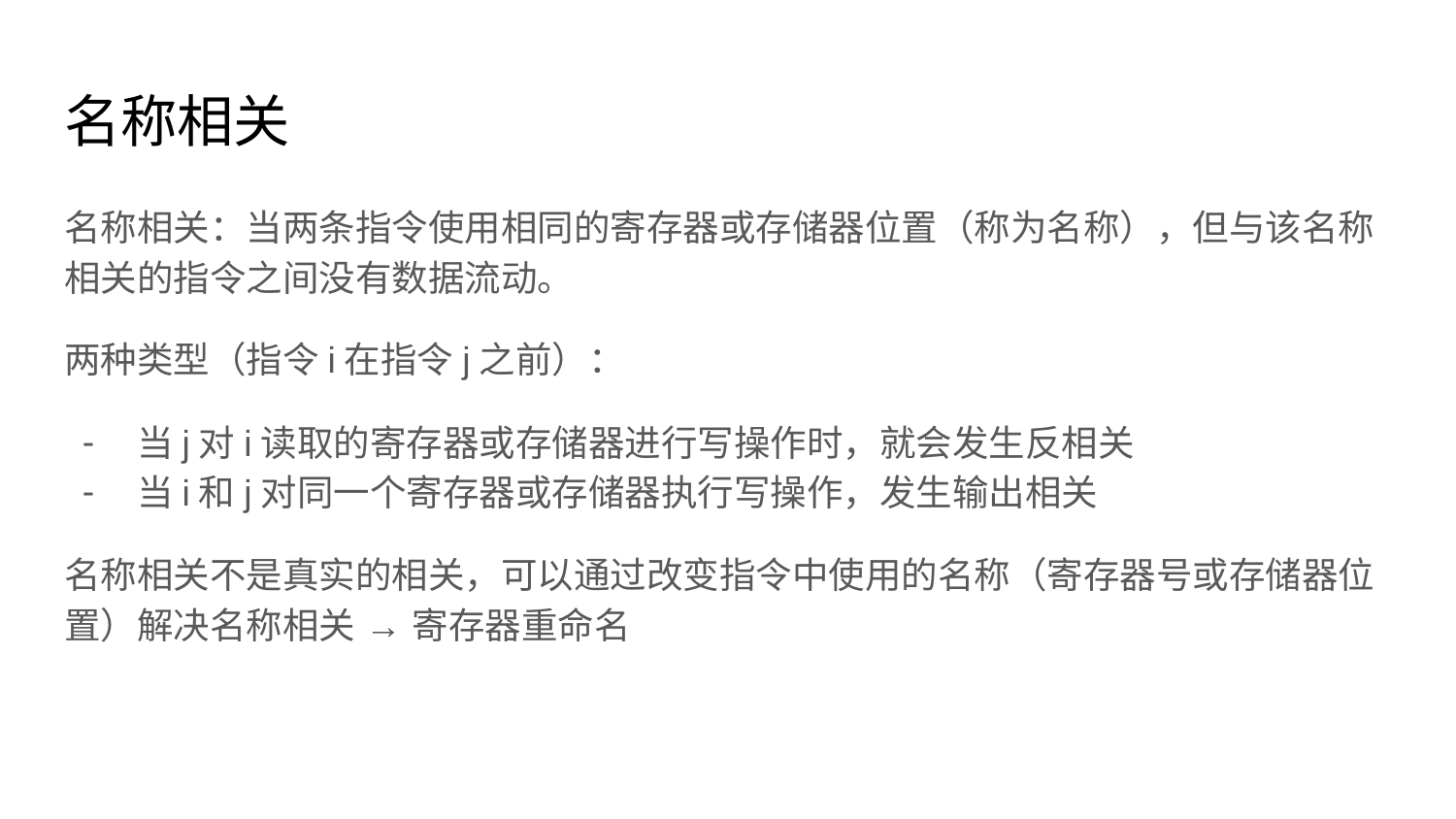

# 名称相关
名称相关：当两条指令使用相同的寄存器或存储器位置（称为名称），但与该名称相关的指令之间没有数据流动。
两种类型（指令i在指令j之前）：
当j对i读取的寄存器或存储器进行写操作时，就会发生反相关
当i和j对同一个寄存器或存储器执行写操作，发生输出相关
名称相关不是真实的相关，可以通过改变指令中使用的名称（寄存器号或存储器位置）解决名称相关 → 寄存器重命名